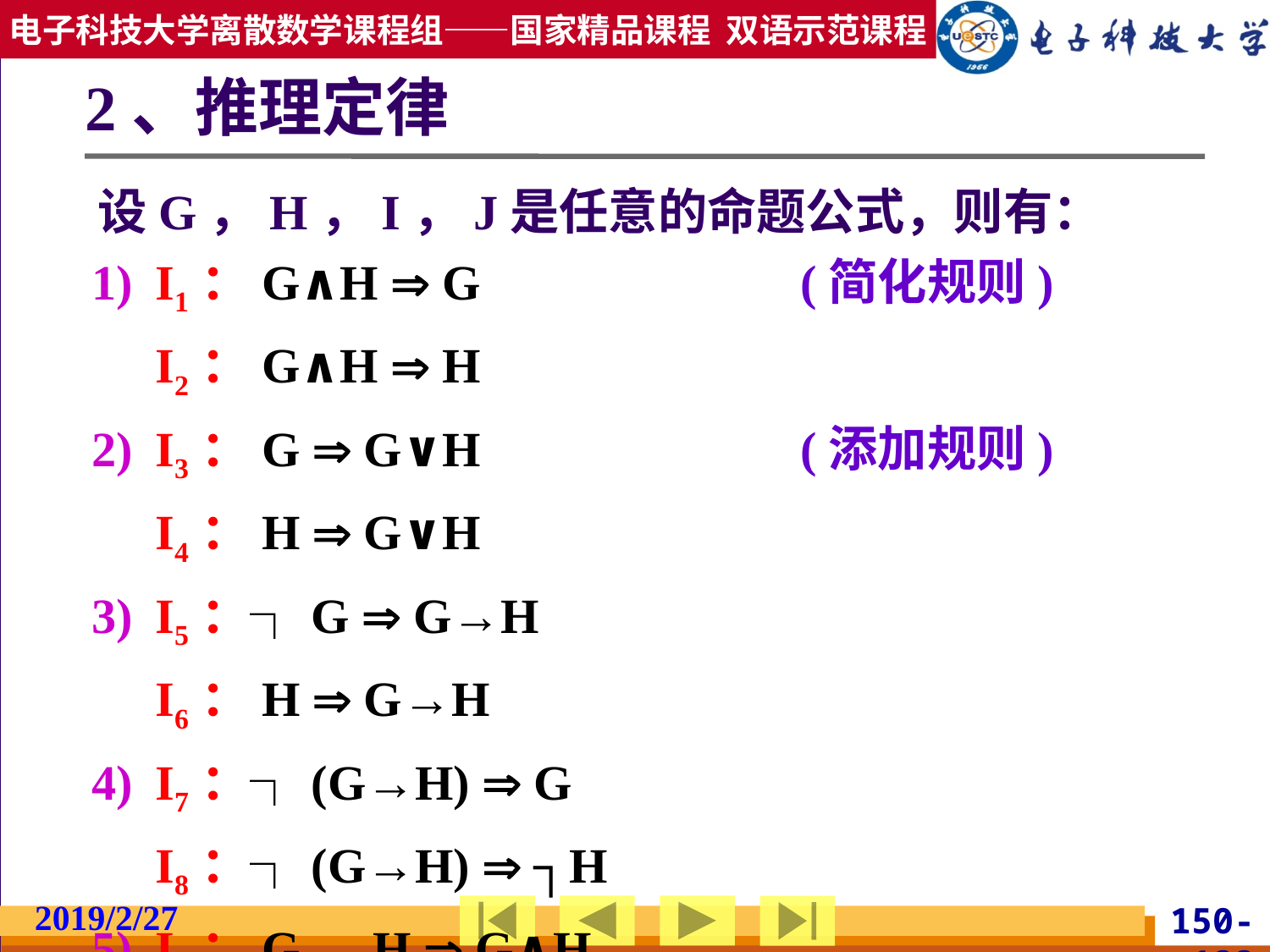

# 2、推理定律
设G，H，I，J是任意的命题公式，则有：
I1：G∧H ⇒ G　　　　　　(简化规则)
I2：G∧H ⇒ H
I3：G ⇒ G∨H　　　　　　(添加规则)
I4：H ⇒ G∨H
I5：┐G ⇒ G→H
I6：H ⇒ G→H
I7：┐(G→H) ⇒ G
I8：┐(G→H) ⇒ ┐H
I9：G，H ⇒ G∧H
2019/2/27